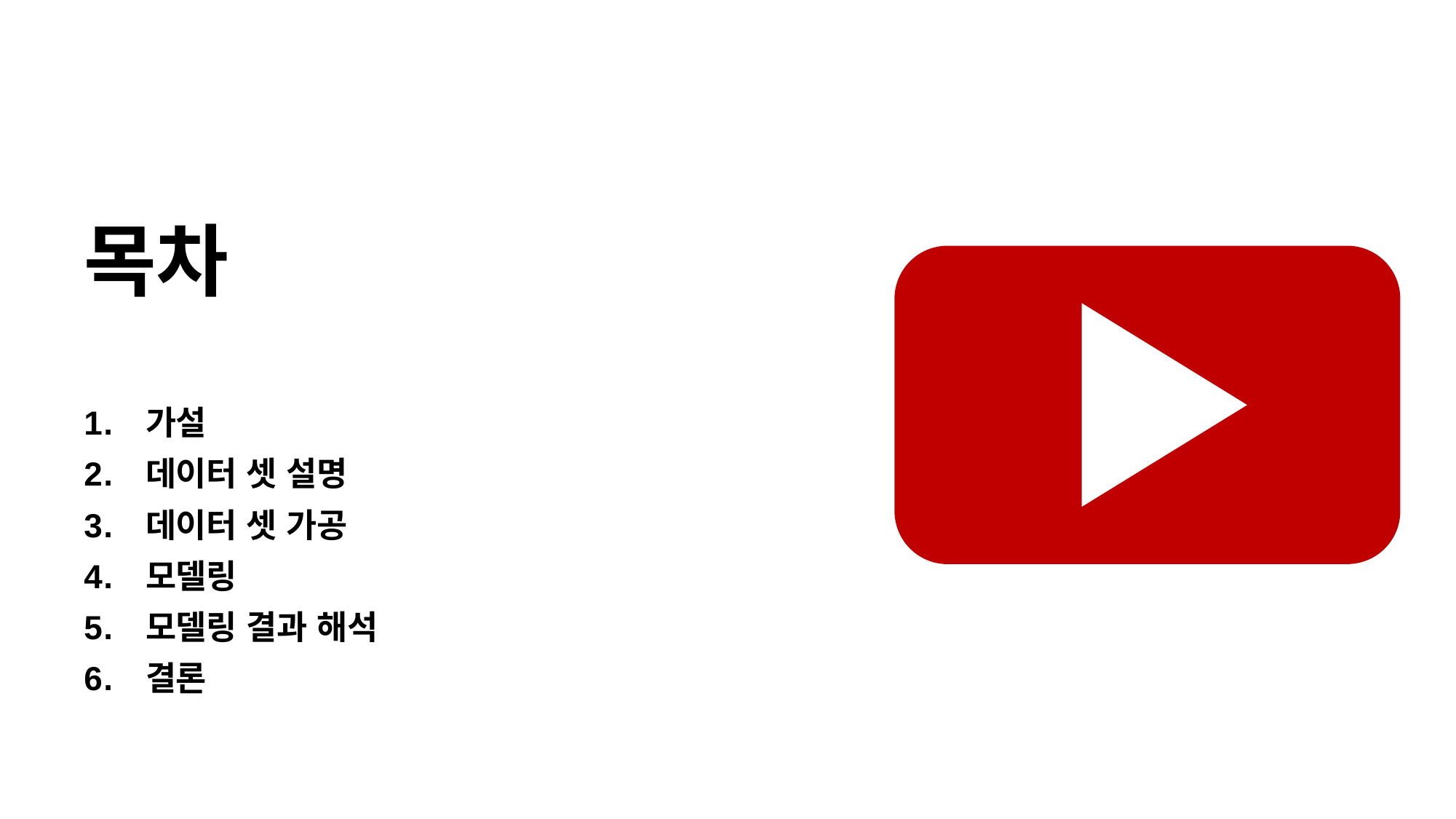

# 목차

가설
데이터 셋 설명
데이터 셋 가공
모델링
모델링 결과 해석
결론